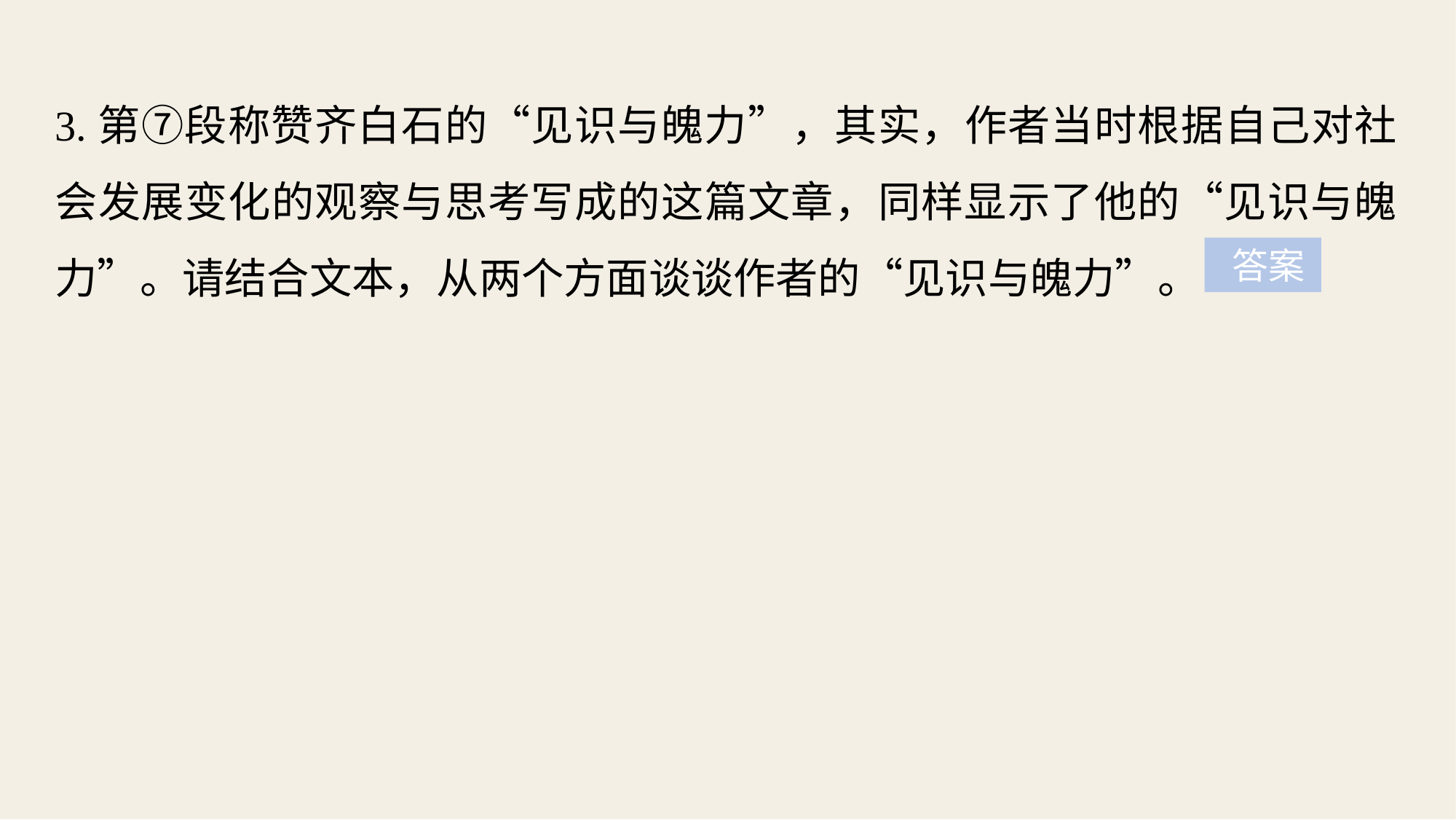

3.第⑦段称赞齐白石的“见识与魄力”，其实，作者当时根据自己对社会发展变化的观察与思考写成的这篇文章，同样显示了他的“见识与魄力”。请结合文本，从两个方面谈谈作者的“见识与魄力”。
 答案